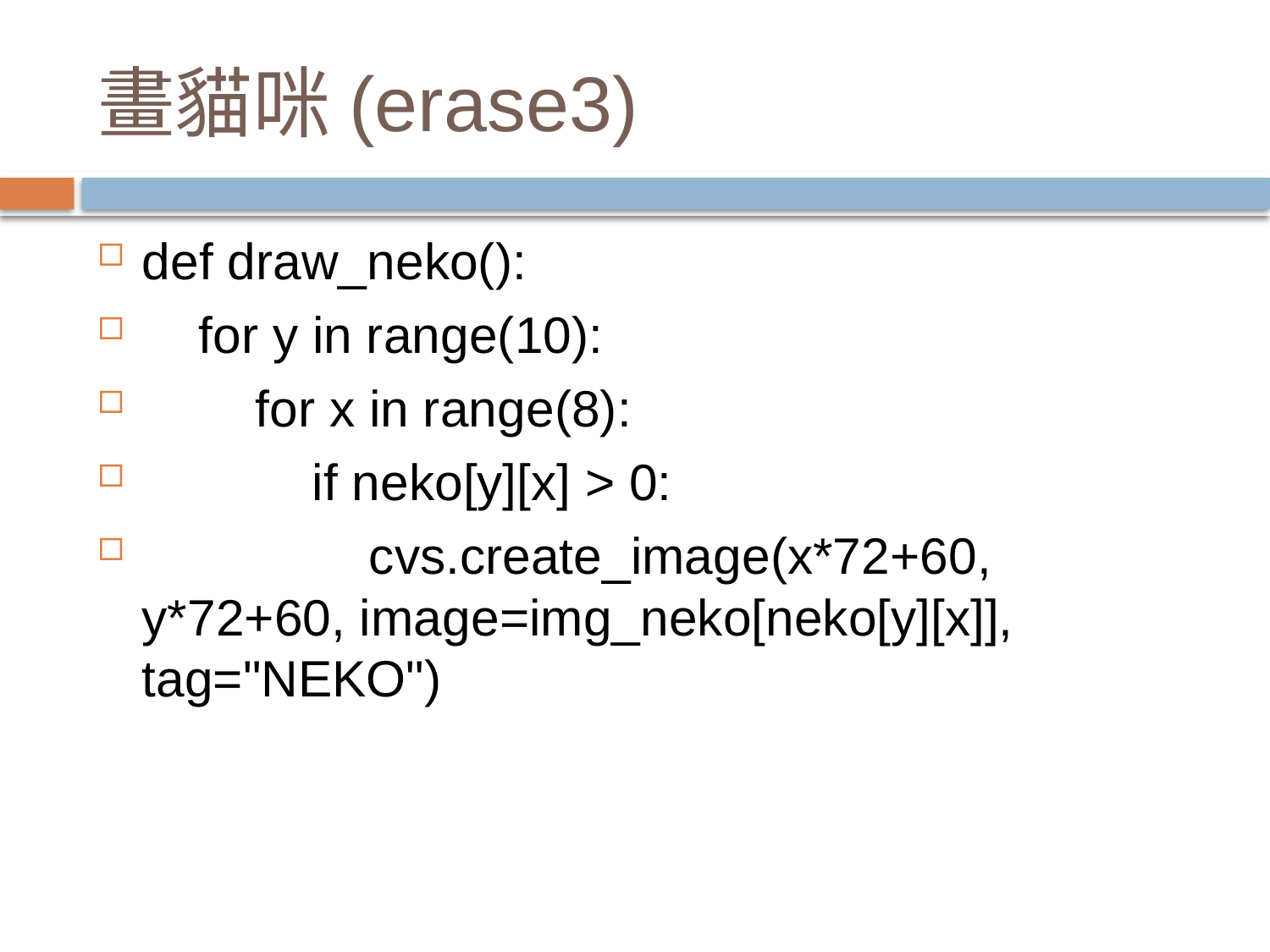

# 畫貓咪(erase3)
def draw_neko():
    for y in range(10):
        for x in range(8):
            if neko[y][x] > 0:
                cvs.create_image(x*72+60, y*72+60, image=img_neko[neko[y][x]], tag="NEKO")